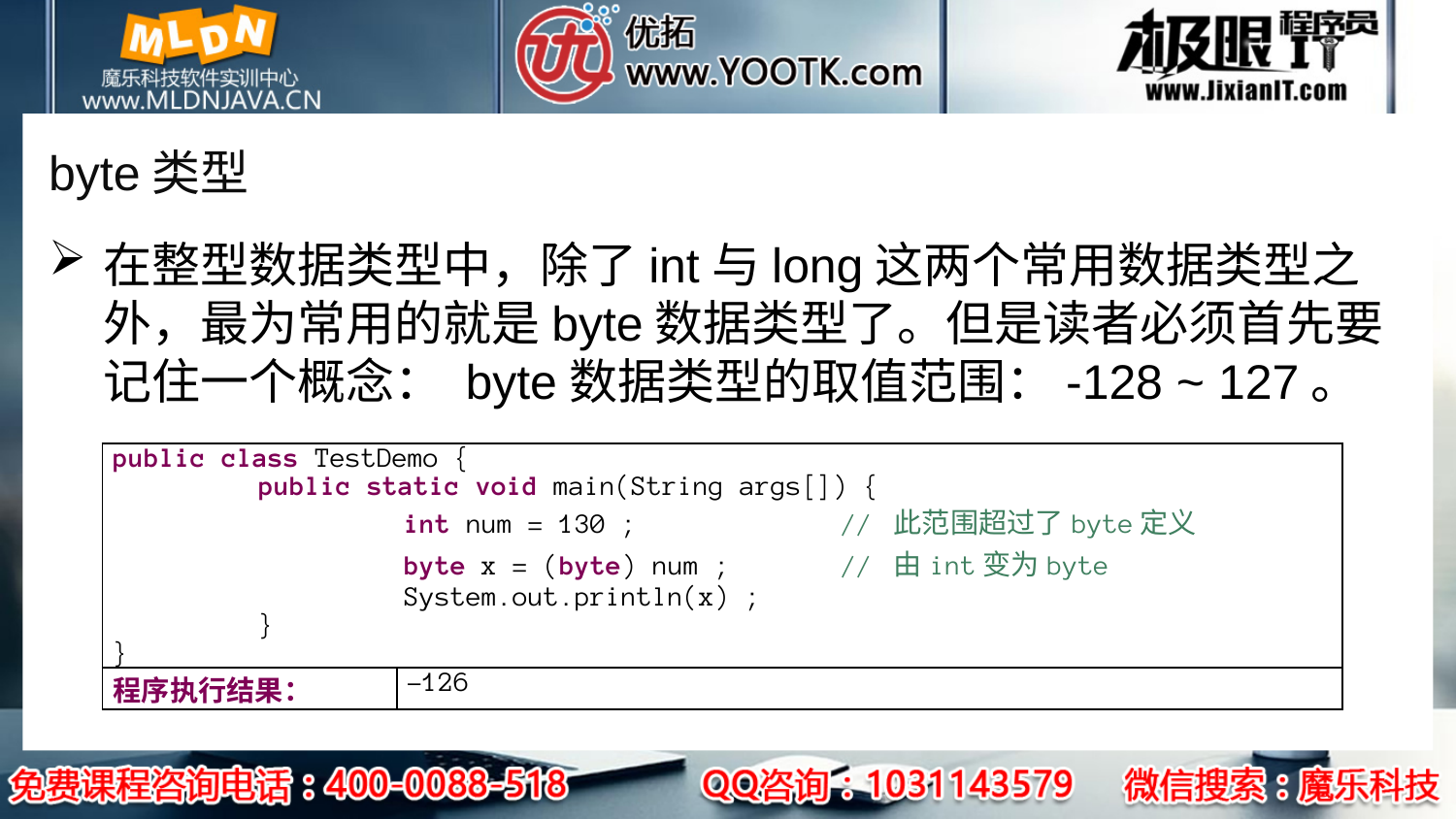

# byte类型
在整型数据类型中，除了int与long这两个常用数据类型之外，最为常用的就是byte数据类型了。但是读者必须首先要记住一个概念： byte数据类型的取值范围：-128 ~ 127。
| public class TestDemo { public static void main(String args[]) { int num = 130 ; // 此范围超过了byte定义 byte x = (byte) num ; // 由int变为byte System.out.println(x) ; } } |  |
| --- | --- |
| 程序执行结果： | -126 |